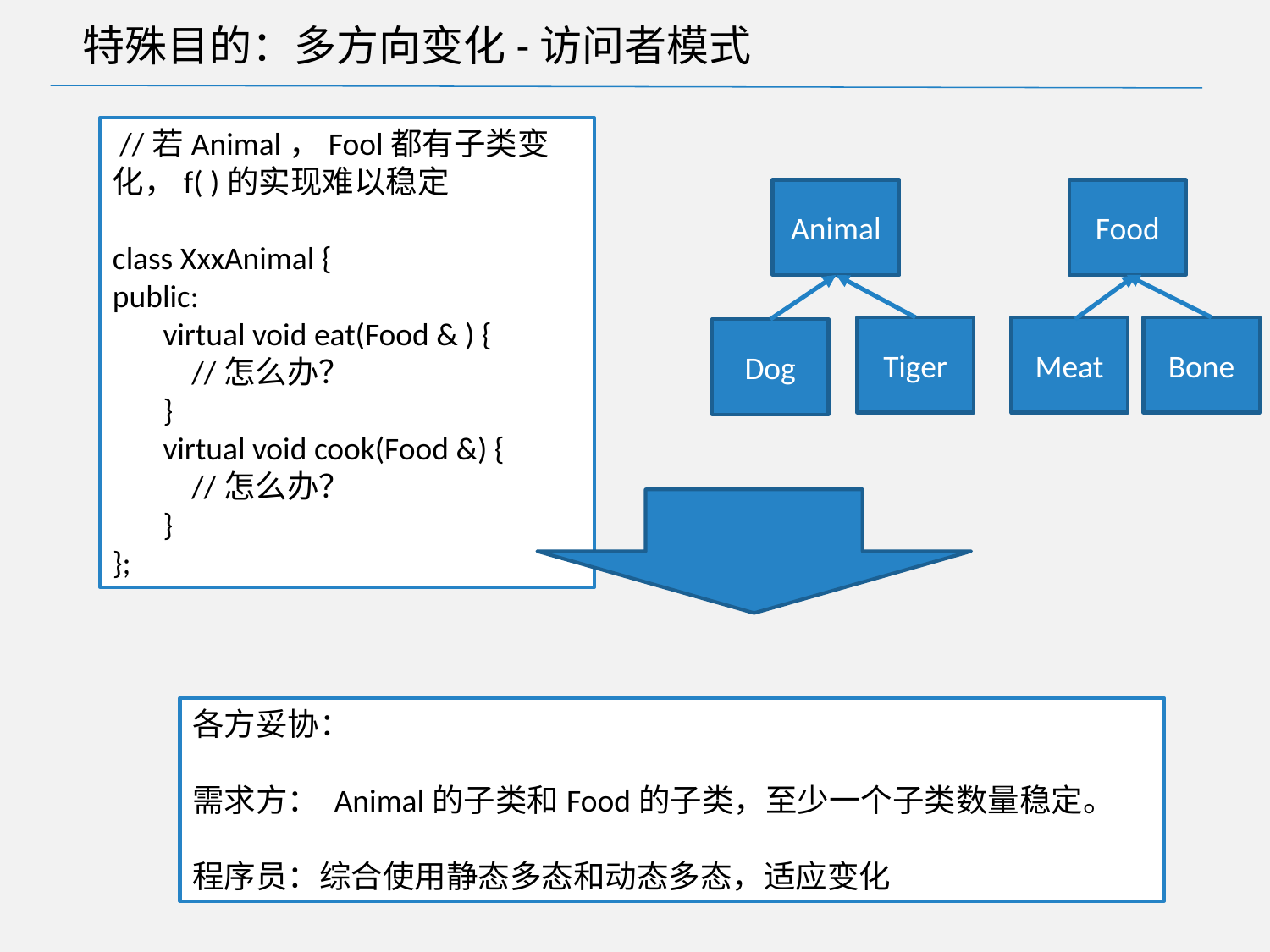

# 特殊目的：多方向变化-访问者模式
 //若Animal，Fool都有子类变化，f( )的实现难以稳定

class XxxAnimal {
public:
       virtual void eat(Food & ) {
           //怎么办？
       }
       virtual void cook(Food &) {
           //怎么办？
       }
};
Animal
Food
Tiger
Meat
Bone
Dog

各方妥协：

需求方： Animal的子类和Food的子类，至少一个子类数量稳定。

程序员：综合使用静态多态和动态多态，适应变化